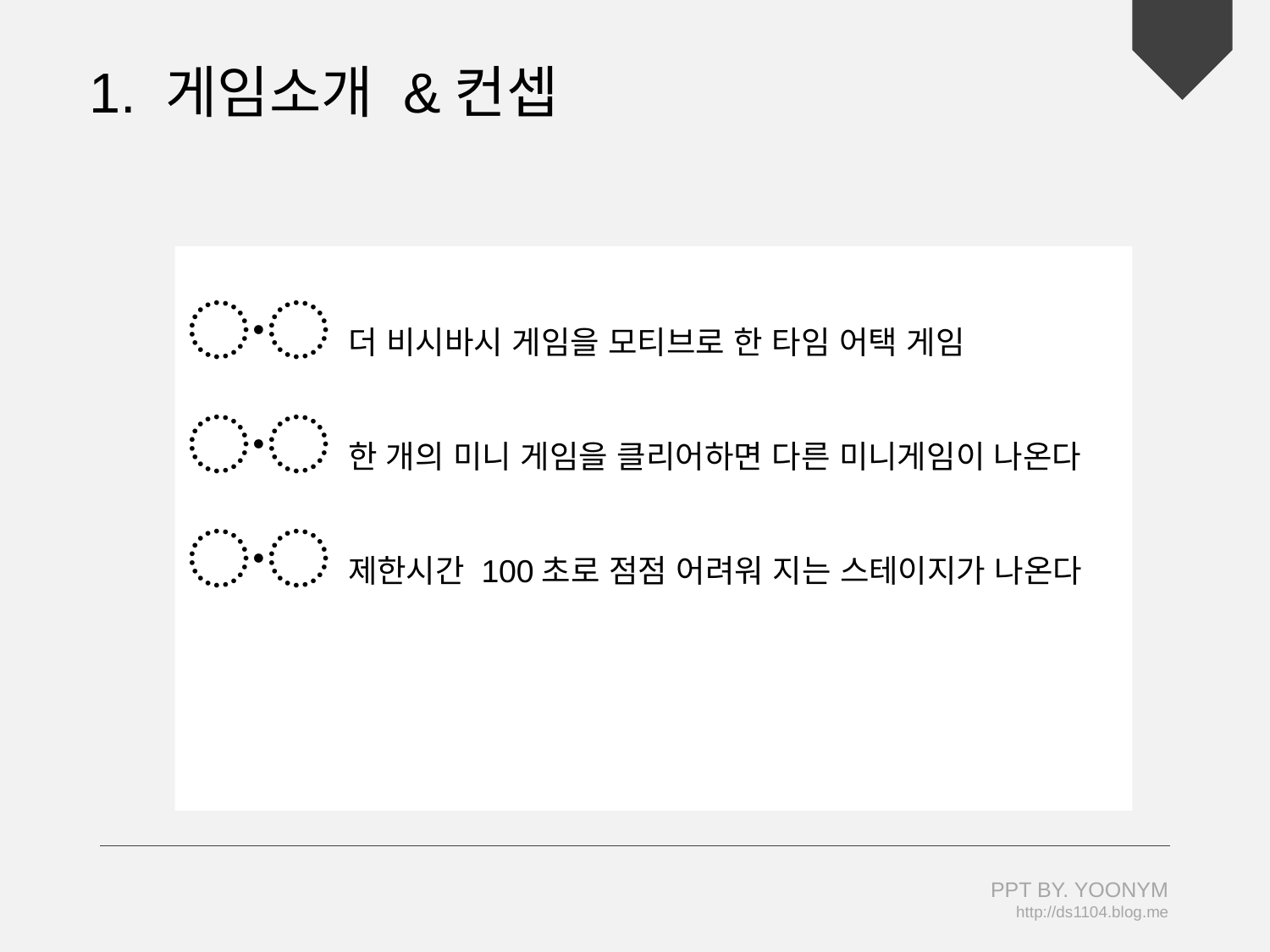

1. 게임소개 &컨셉
〮 더 비시바시 게임을 모티브로 한 타임 어택 게임
〮 한 개의 미니 게임을 클리어하면 다른 미니게임이 나온다
〮 제한시간 100초로 점점 어려워 지는 스테이지가 나온다

PPT BY. YOONYM
　http://ds1104.blog.me